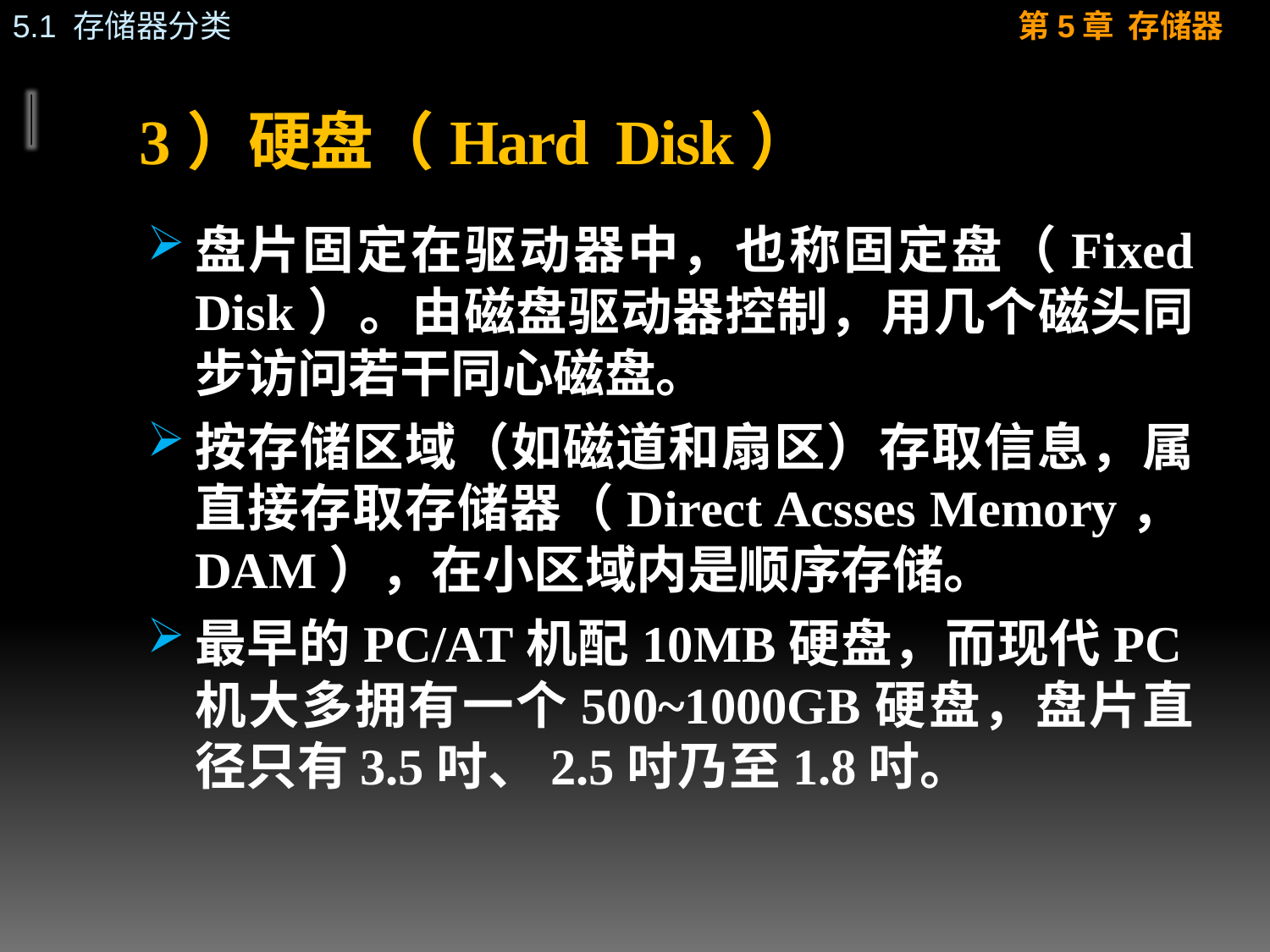

# 3）硬盘（Hard  Disk）
盘片固定在驱动器中，也称固定盘（Fixed Disk）。由磁盘驱动器控制，用几个磁头同步访问若干同心磁盘。
按存储区域（如磁道和扇区）存取信息，属直接存取存储器（Direct Acsses Memory，DAM），在小区域内是顺序存储。
最早的PC/AT机配10MB硬盘，而现代PC机大多拥有一个500~1000GB硬盘，盘片直径只有3.5吋、2.5吋乃至1.8吋。